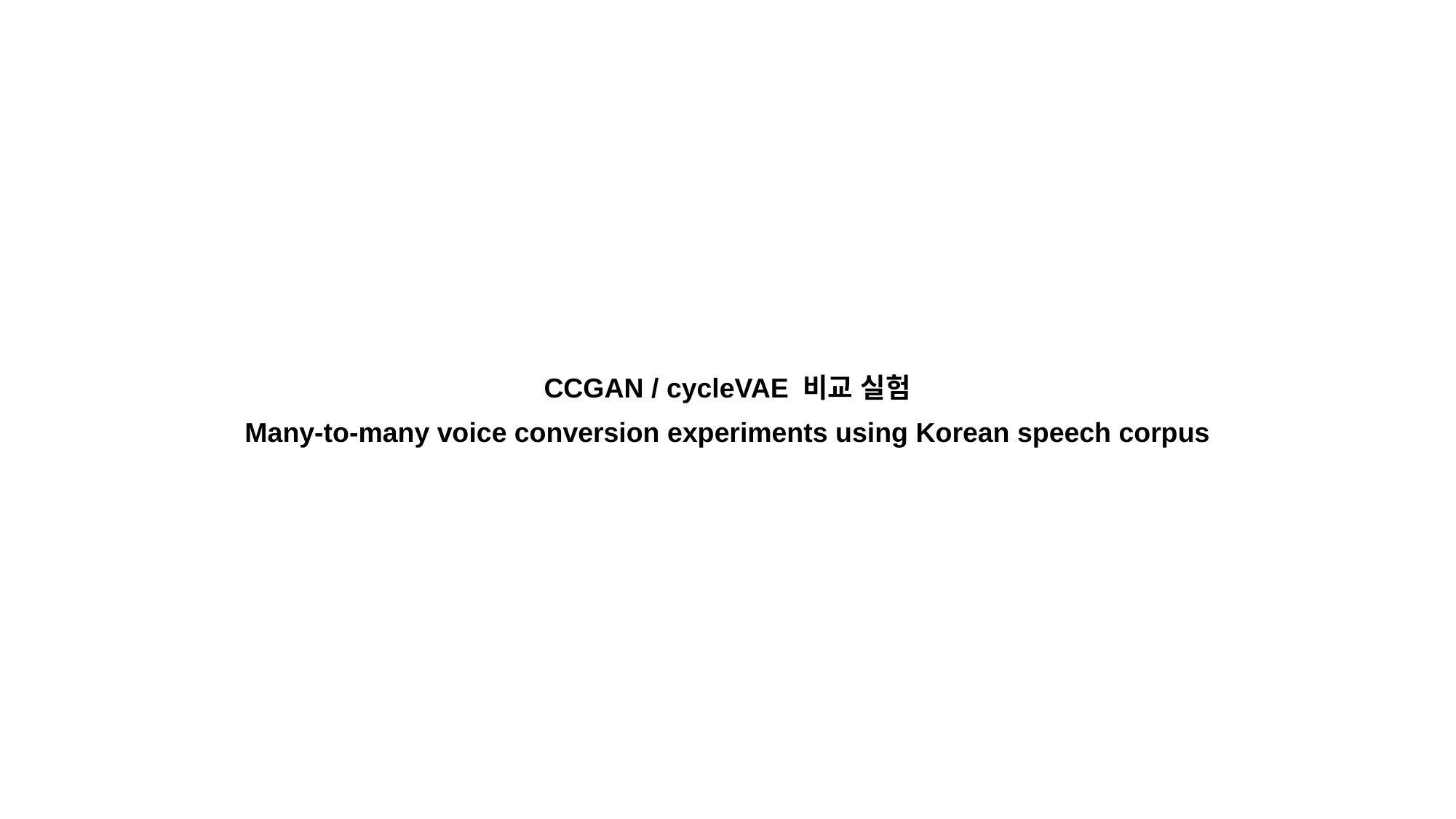

CCGAN / cycleVAE 비교 실험
Many-to-many voice conversion experiments using Korean speech corpus